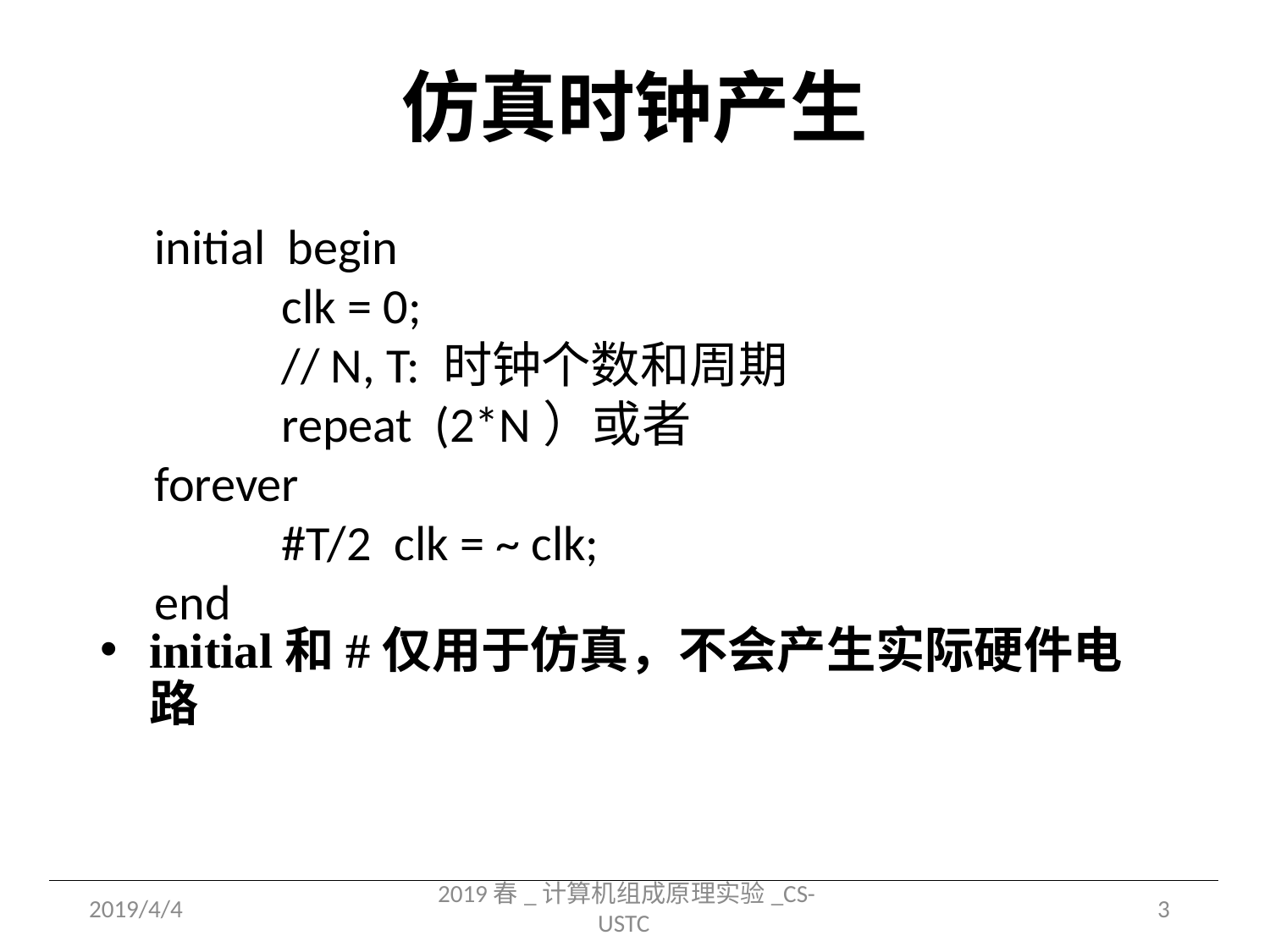

# 仿真时钟产生
initial  begin
	clk = 0;
	// N, T: 时钟个数和周期
	repeat  (2*N）或者 forever
	#T/2  clk = ~ clk;
end
initial和#仅用于仿真，不会产生实际硬件电路

2019/4/4
2019春_计算机组成原理实验_CS-USTC
3